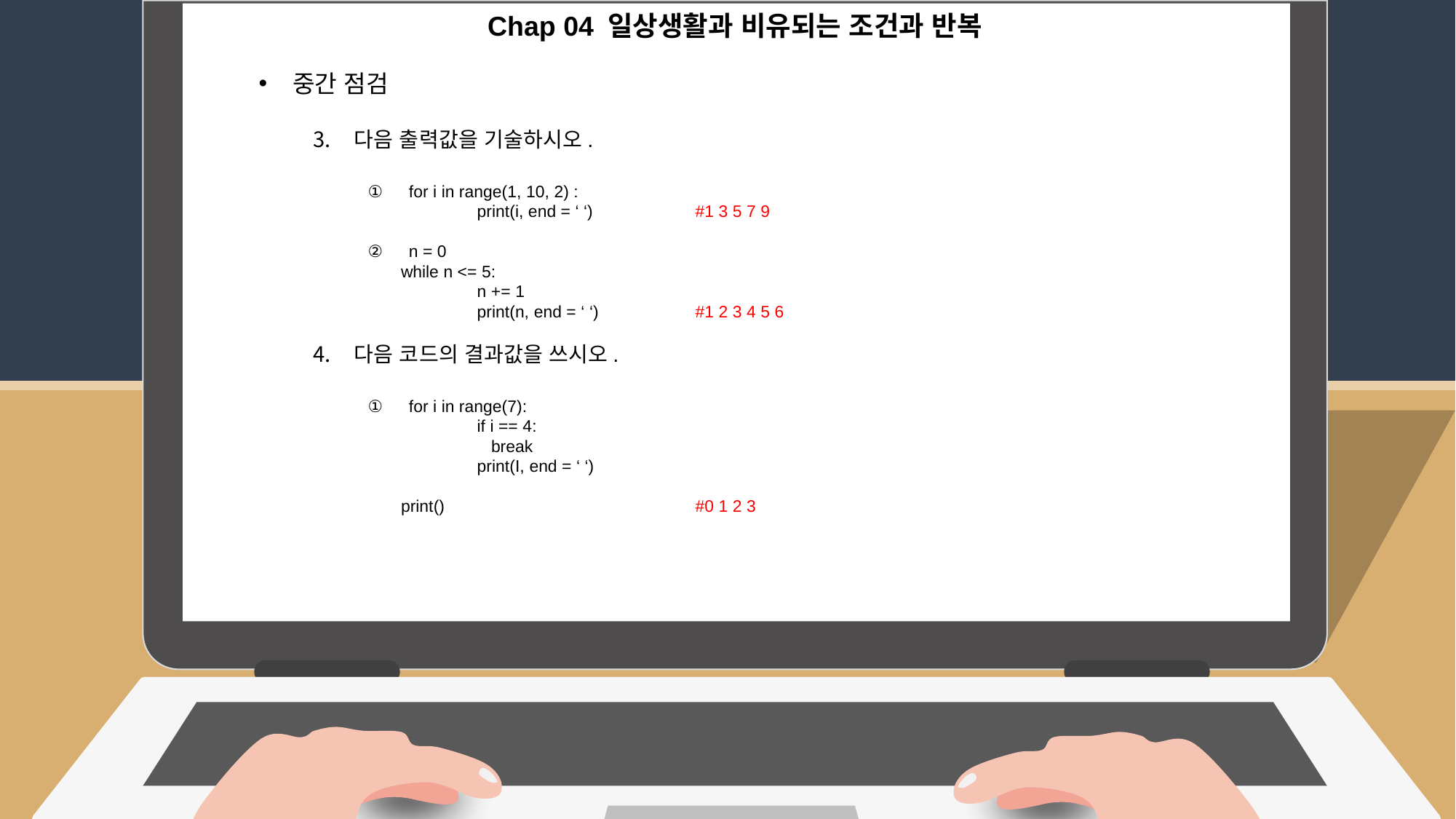

Chap 04 일상생활과 비유되는 조건과 반복
중간 점검

다음 출력값을 기술하시오.

for i in range(1, 10, 2) :
	print(i, end = ‘ ‘)	#1 3 5 7 9

n = 0
       while n <= 5:
	n += 1
	print(n, end = ‘ ‘)	#1 2 3 4 5 6

다음 코드의 결과값을 쓰시오.

for i in range(7):
	if i == 4:
	   break
	print(I, end = ‘ ‘)

       print()       		#0 1 2 3